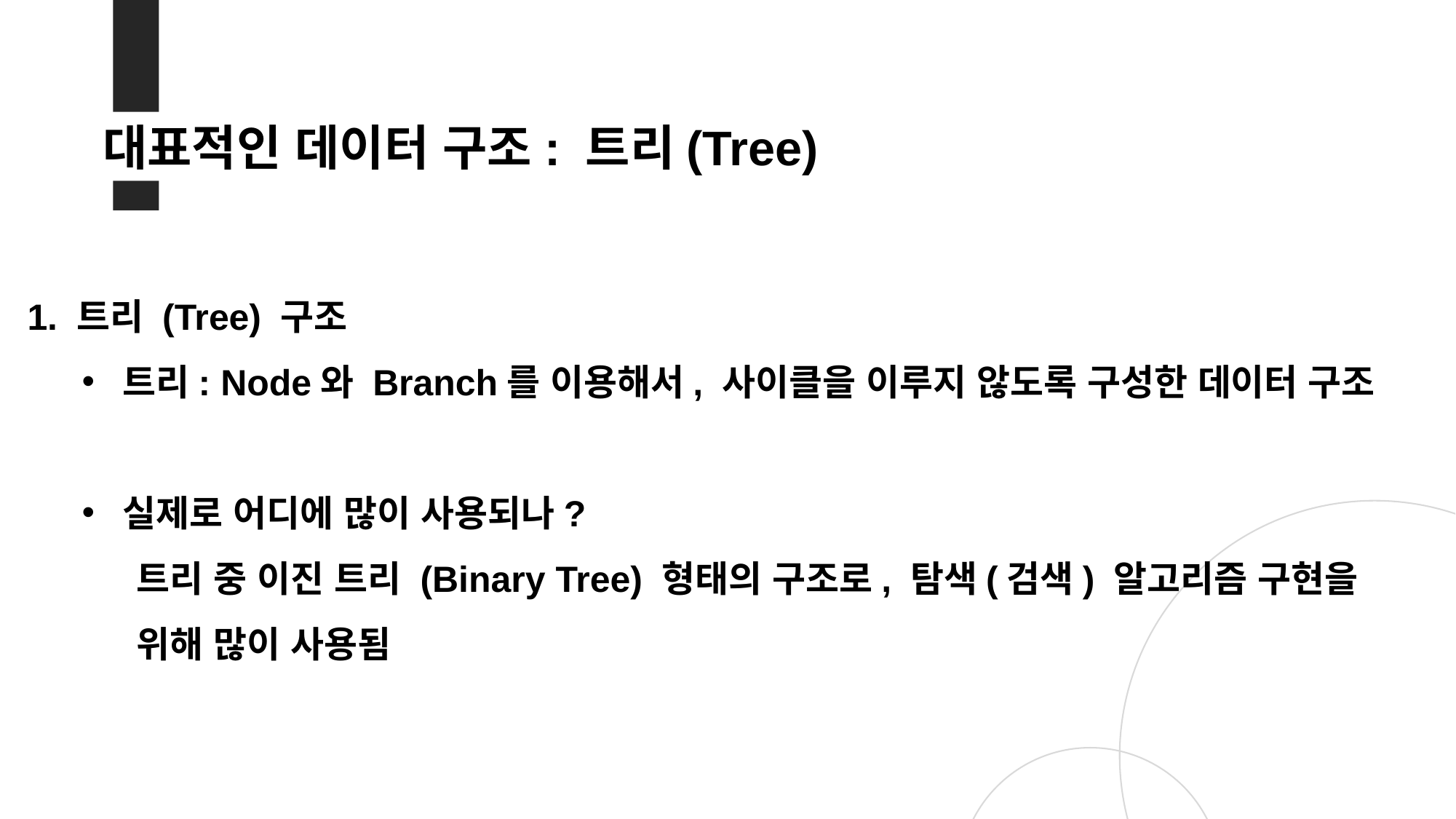

대표적인 데이터 구조: 트리(Tree)
1. 트리 (Tree) 구조
트리: Node와 Branch를 이용해서, 사이클을 이루지 않도록 구성한 데이터 구조

실제로 어디에 많이 사용되나?
트리 중 이진 트리 (Binary Tree) 형태의 구조로, 탐색(검색) 알고리즘 구현을 위해 많이 사용됨